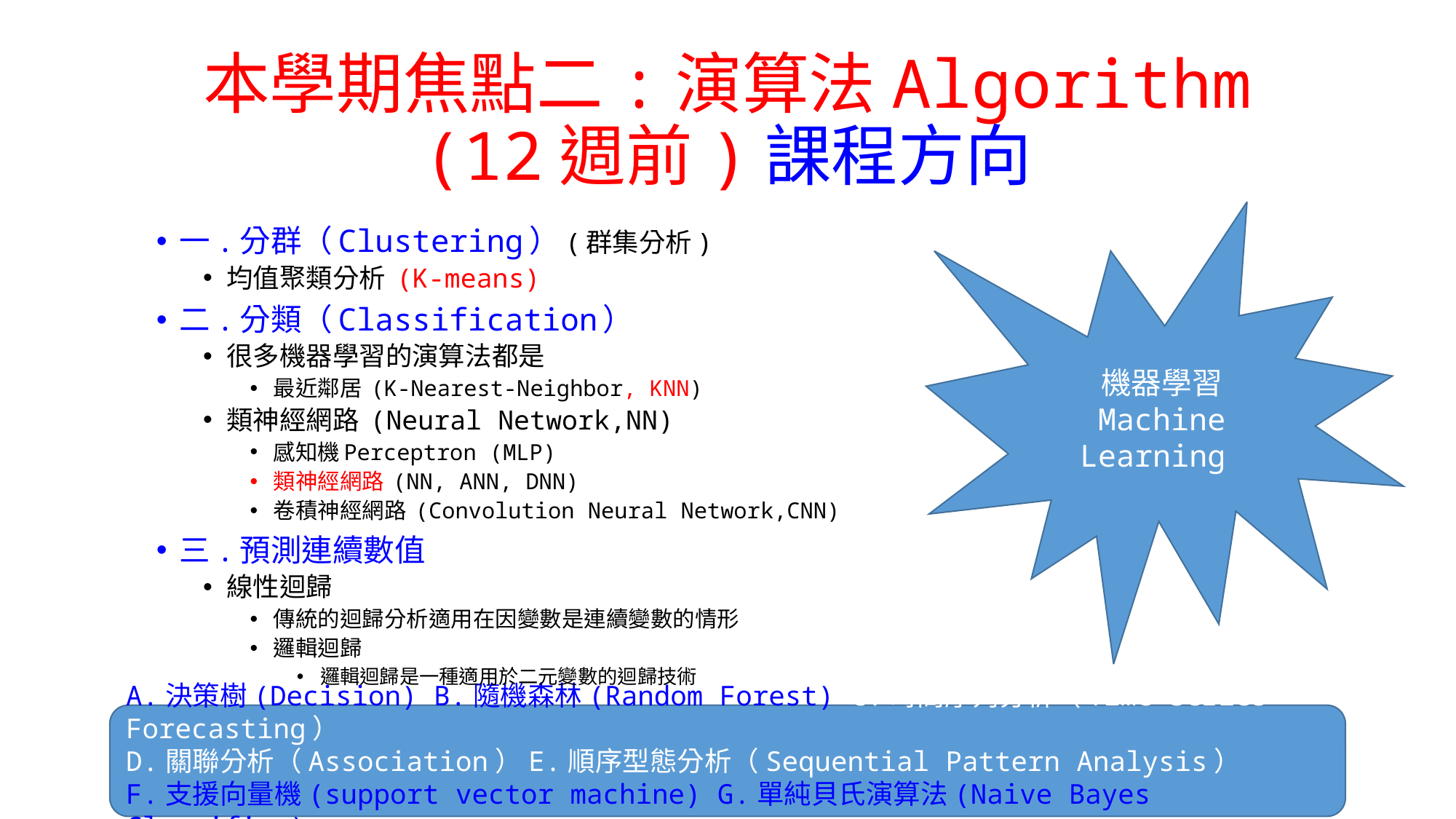

# 本學期焦點二:演算法Algorithm (12週前)課程方向
機器學習
Machine Learning
一.分群（Clustering）(群集分析)
均值聚類分析 (K-means)
二.分類（Classification）
很多機器學習的演算法都是
最近鄰居 (K-Nearest-Neighbor, KNN)
類神經網路 (Neural Network,NN)
感知機Perceptron (MLP)
類神經網路 (NN, ANN, DNN)
卷積神經網路 (Convolution Neural Network,CNN)
三.預測連續數值
線性迴歸
傳統的迴歸分析適用在因變數是連續變數的情形
邏輯迴歸
邏輯迴歸是一種適用於二元變數的迴歸技術
A.決策樹(Decision) B.隨機森林(Random Forest) C.時間序列分析（Time Series Forecasting）
D.關聯分析（Association）E.順序型態分析（Sequential Pattern Analysis）
F.支援向量機(support vector machine) G.單純貝氏演算法(Naive Bayes Classifier)